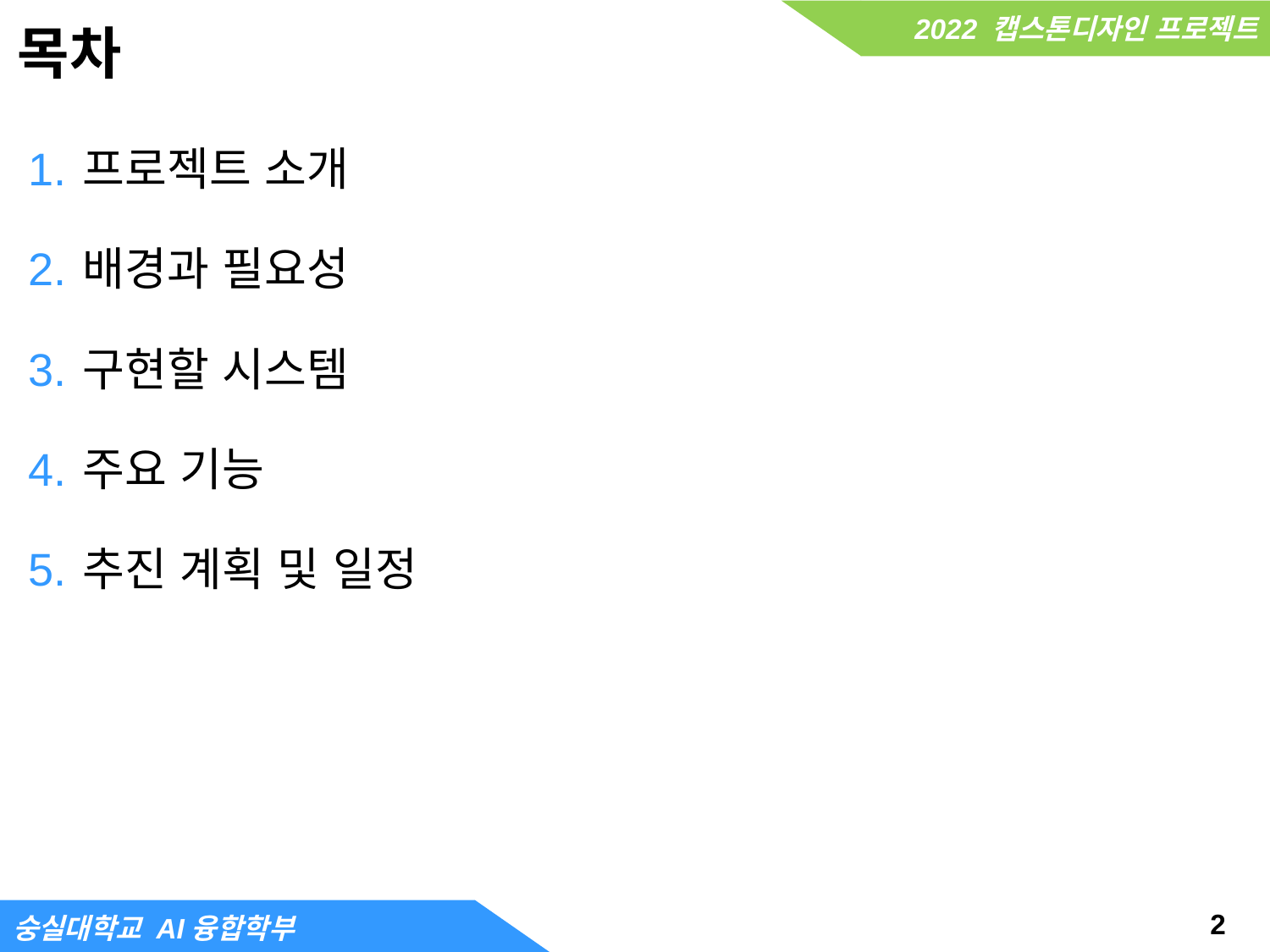

# 목차
프로젝트 소개
배경과 필요성
구현할 시스템
주요 기능
추진 계획 및 일정